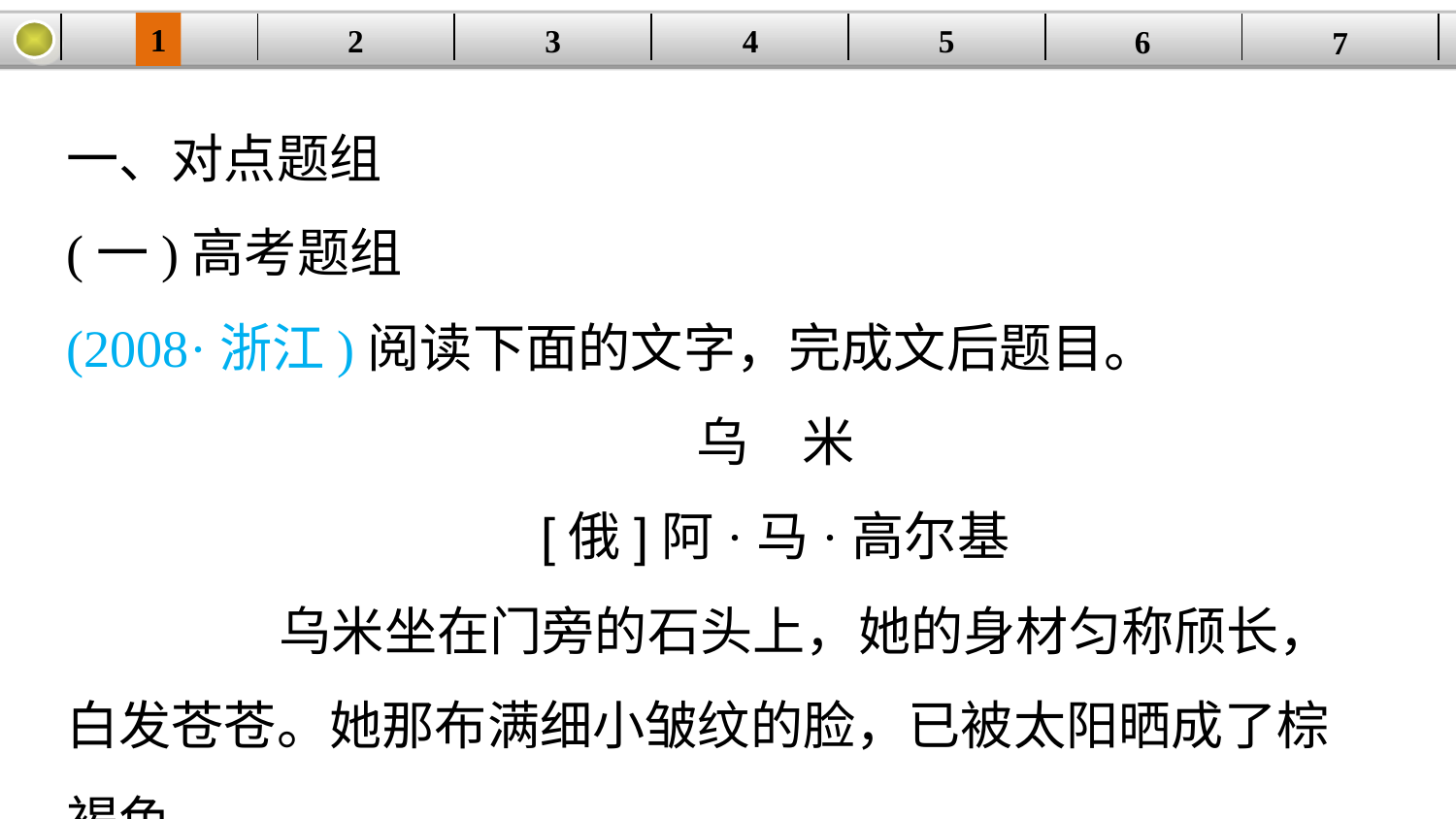

1
5
3
2
|  |  |  |  |  |  |  |
| --- | --- | --- | --- | --- | --- | --- |
4
6
7

一、对点题组
(一)高考题组
(2008·浙江)阅读下面的文字，完成文后题目。
乌　米
[俄]阿·马·高尔基
        乌米坐在门旁的石头上，她的身材匀称颀长，白发苍苍。她那布满细小皱纹的脸，已被太阳晒成了棕褐色。